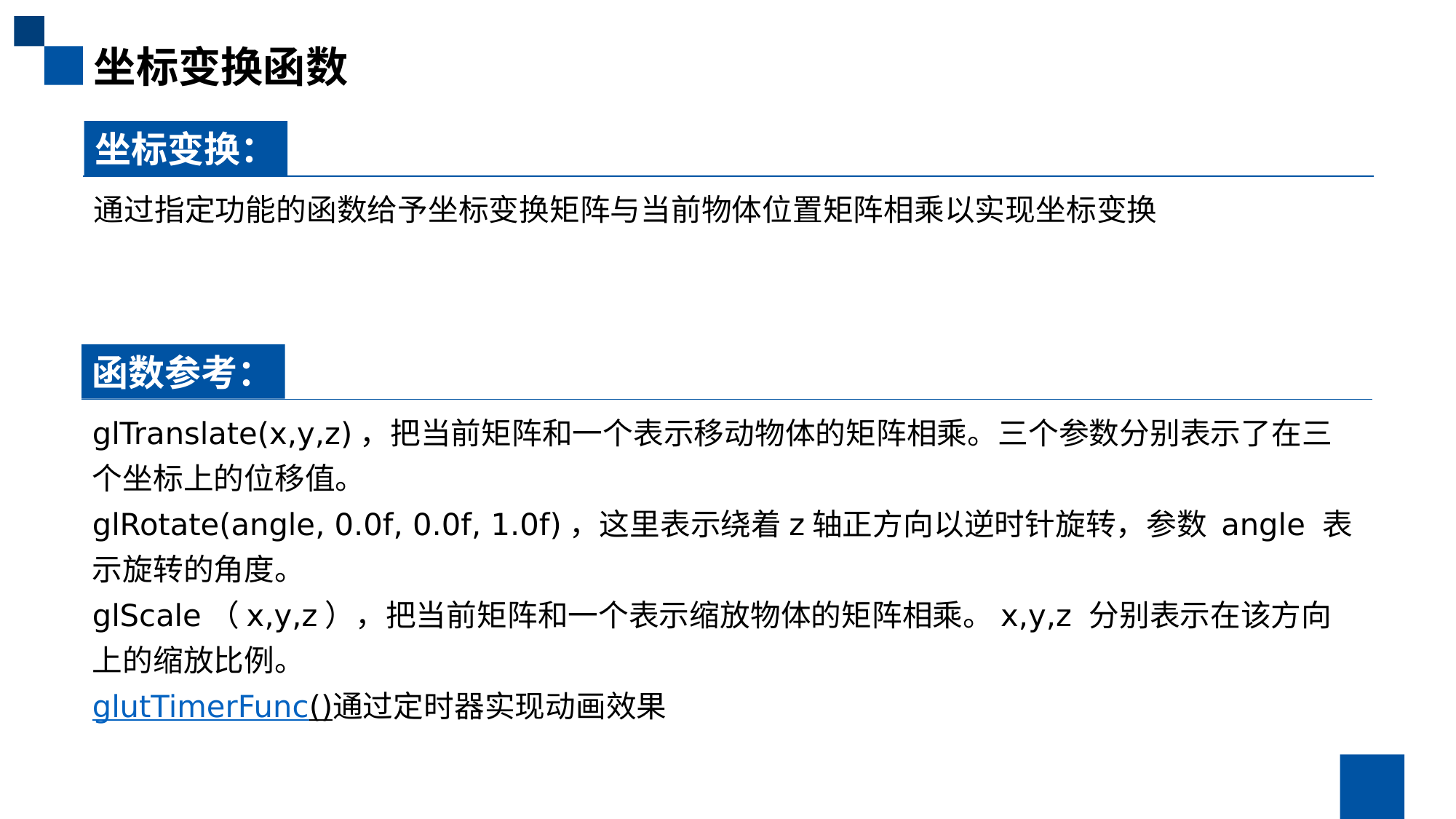

坐标变换函数
坐标变换：
通过指定功能的函数给予坐标变换矩阵与当前物体位置矩阵相乘以实现坐标变换
函数参考：
glTranslate(x,y,z)，把当前矩阵和一个表示移动物体的矩阵相乘。三个参数分别表示了在三个坐标上的位移值。
glRotate(angle, 0.0f, 0.0f, 1.0f)，这里表示绕着z轴正方向以逆时针旋转，参数 angle 表示旋转的角度。
glScale（x,y,z），把当前矩阵和一个表示缩放物体的矩阵相乘。x,y,z 分别表示在该方向上的缩放比例。
glutTimerFunc()通过定时器实现动画效果

10